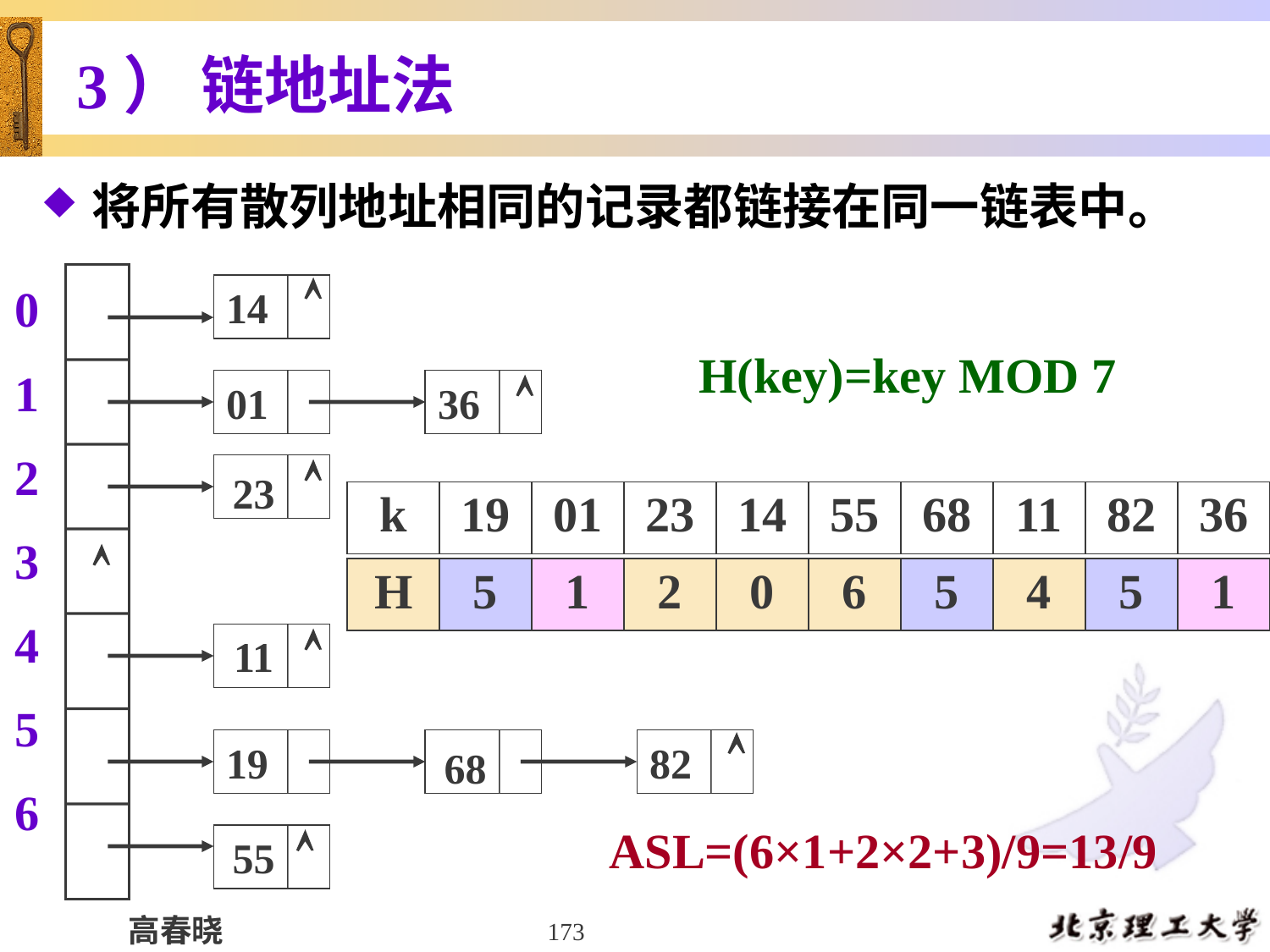

# 3） 链地址法
将所有散列地址相同的记录都链接在同一链表中。

0
1
2
3
4
5
6

∧

∧
14

H(key)=key MOD 7

∧
36

01

∧

23

| k | 19 | 01 | 23 | 14 | 55 | 68 | 11 | 82 | 36 |
| --- | --- | --- | --- | --- | --- | --- | --- | --- | --- |
| H | 5 | 1 | 2 | 0 | 6 | 5 | 4 | 5 | 1 |
| --- | --- | --- | --- | --- | --- | --- | --- | --- | --- |
∧

11

∧
82

19

68

ASL=(6×1+2×2+3)/9=13/9
∧

55

173